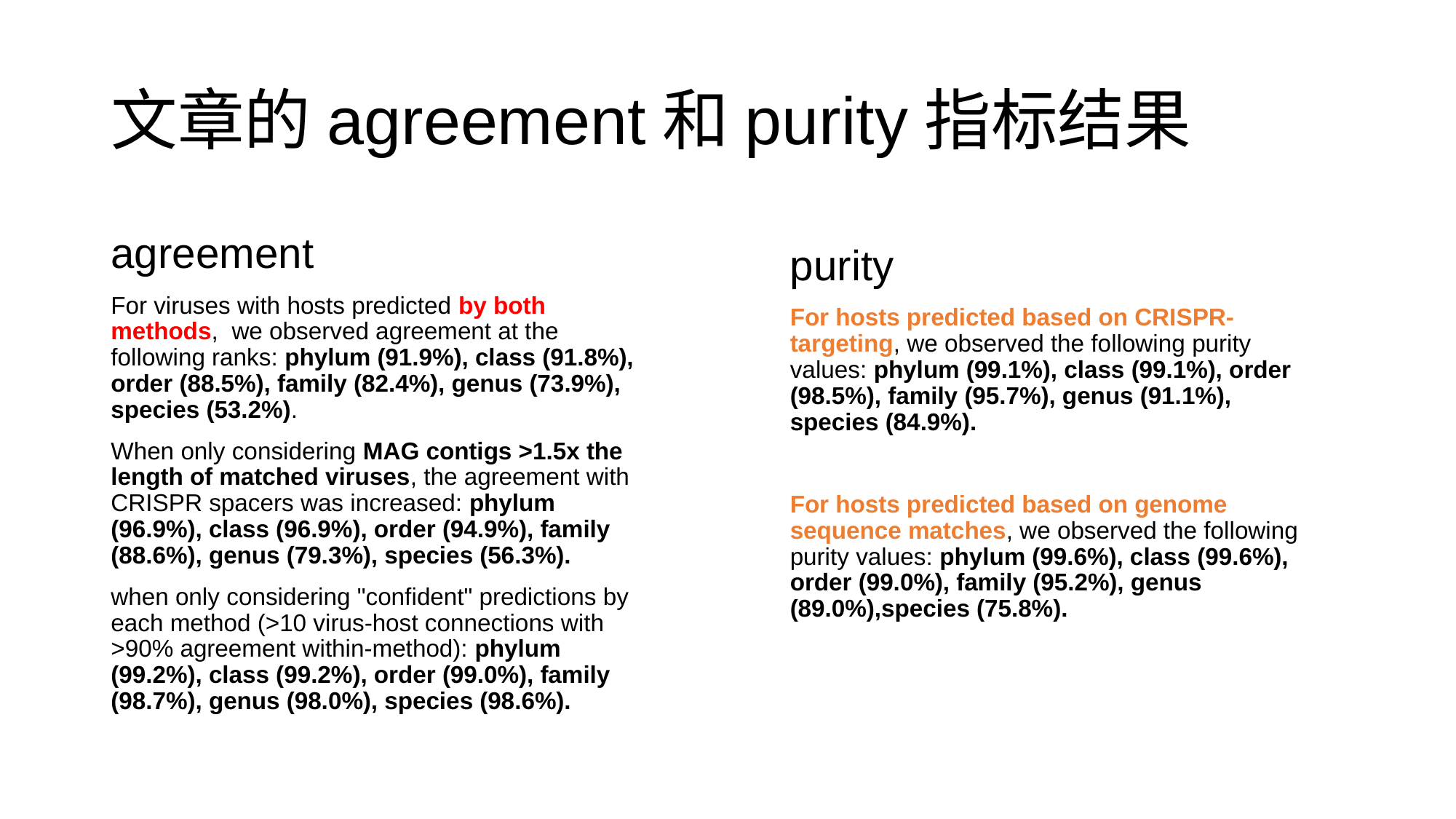

# 文章的agreement​和purity指标结果
agreement
For viruses with hosts predicted by both methods, ​ we observed agreement at the following ranks: phylum (91.9%), class (91.8%), order (88.5%), family (82.4%), genus (73.9%), species (53.2%). ​
When only considering MAG contigs >1.5x the length of matched viruses, the agreement with CRISPR spacers was increased: phylum (96.9%), class (96.9%), order (94.9%), family (88.6%), genus (79.3%), species (56.3%). ​
when only considering "confident" predictions by each method (>10 virus-host connections with >90% agreement within-method): phylum (99.2%), class (99.2%), order (99.0%), family (98.7%), genus (98.0%), species (98.6%).​
purity
For hosts predicted based on CRISPR-targeting, we observed the following purity values: phylum (99.1%), class (99.1%), order (98.5%), family (95.7%), genus (91.1%), species (84.9%).​

For hosts predicted based on genome sequence matches, we observed the following purity values: phylum (99.6%), class (99.6%), order (99.0%), family (95.2%), genus (89.0%),species (75.8%).​